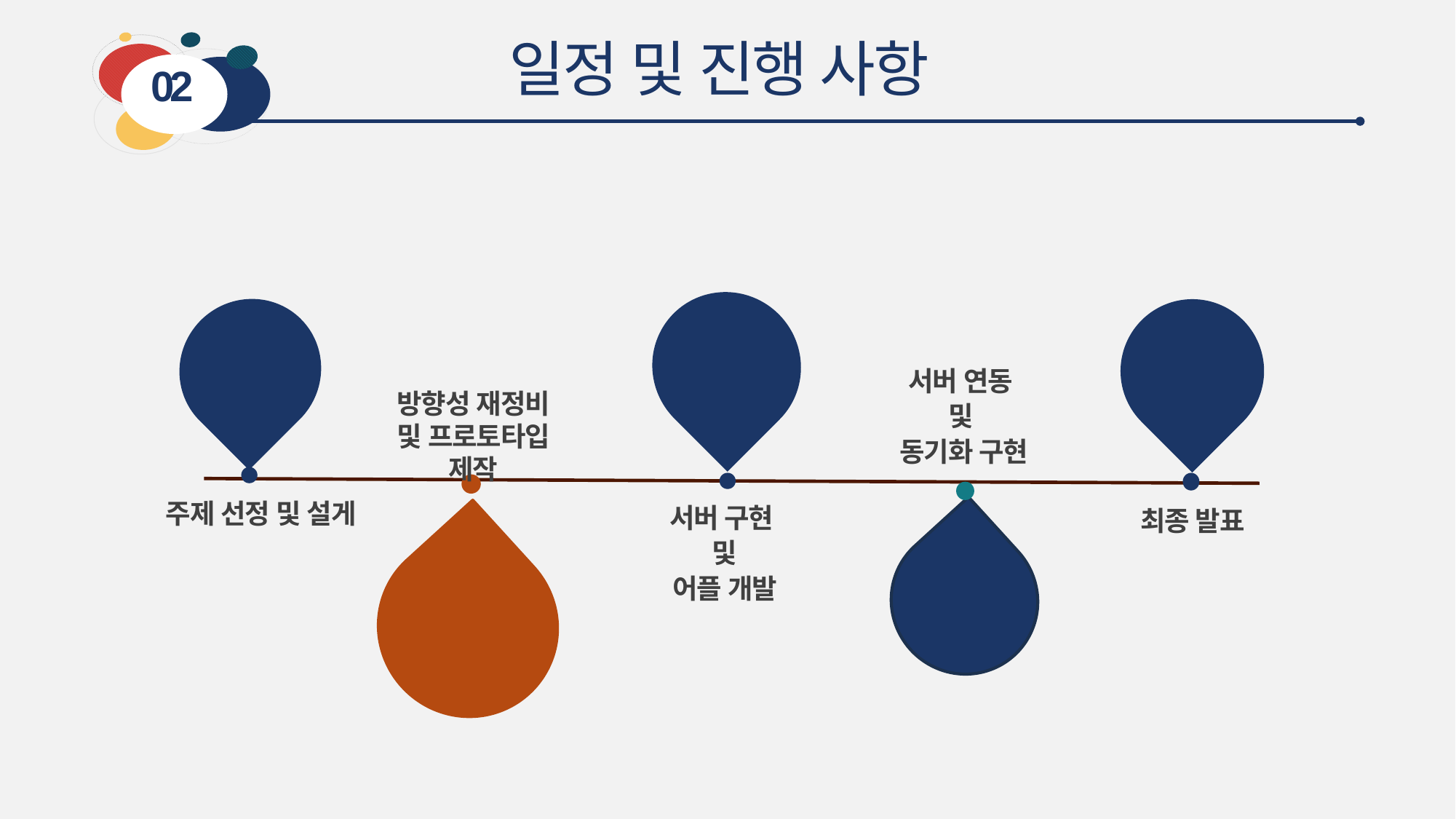

일정 및 진행 사항
02

1 – 4 주차
7 – 8 주차
15 주차
서버 연동
및
동기화 구현
방향성 재정비 및 프로토타입 제작

주제 선정 및 설게
최종 발표

서버 구현
및
어플 개발

9 – 12 주차
5 – 6 주차